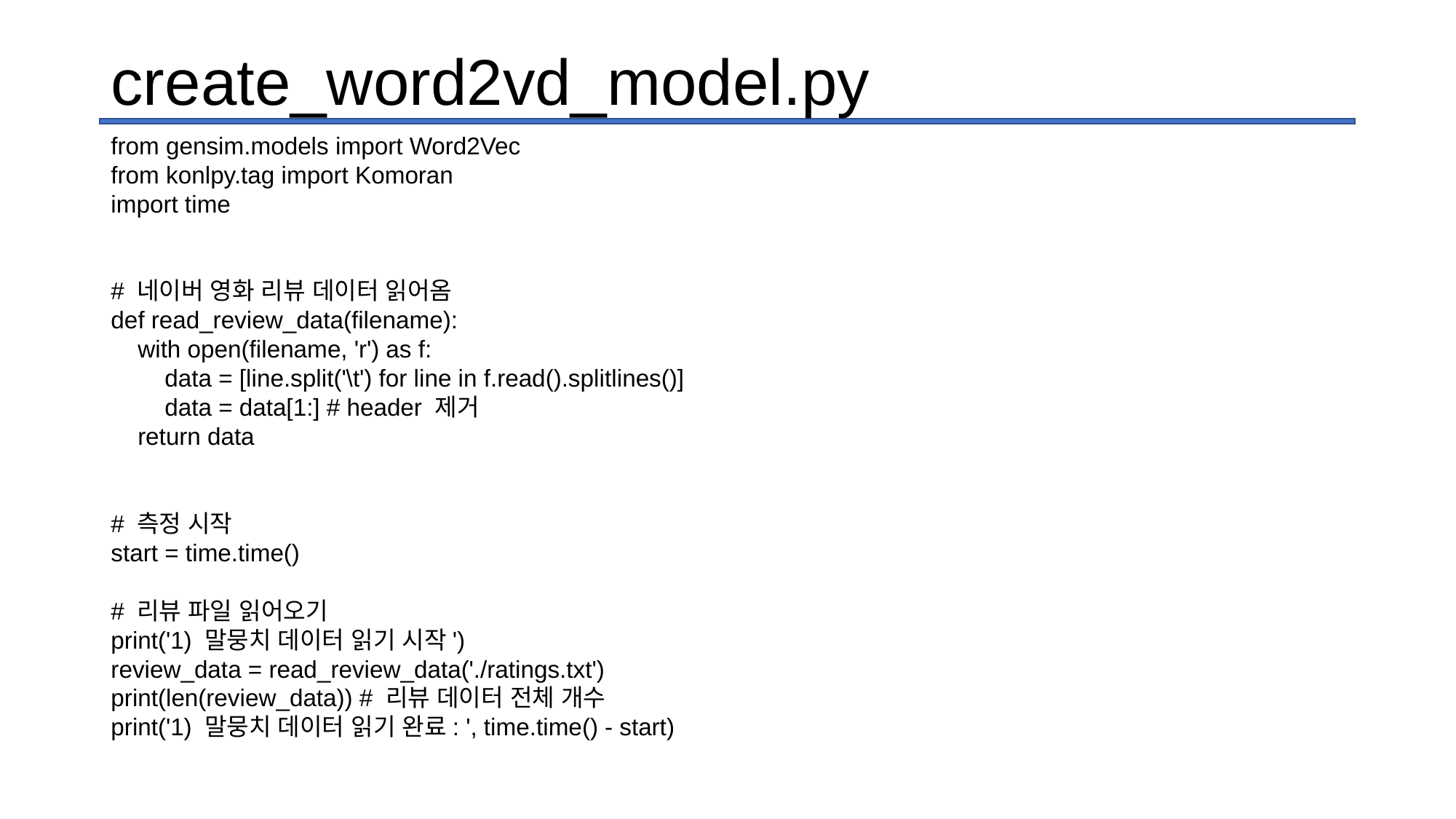

# create_word2vd_model.py
from gensim.models import Word2Vec
from konlpy.tag import Komoran
import time

# 네이버 영화 리뷰 데이터 읽어옴
def read_review_data(filename):
    with open(filename, 'r') as f:
        data = [line.split('\t') for line in f.read().splitlines()]
        data = data[1:] # header 제거
    return data

# 측정 시작
start = time.time()

# 리뷰 파일 읽어오기
print('1) 말뭉치 데이터 읽기 시작')
review_data = read_review_data('./ratings.txt')
print(len(review_data)) # 리뷰 데이터 전체 개수
print('1) 말뭉치 데이터 읽기 완료: ', time.time() - start)